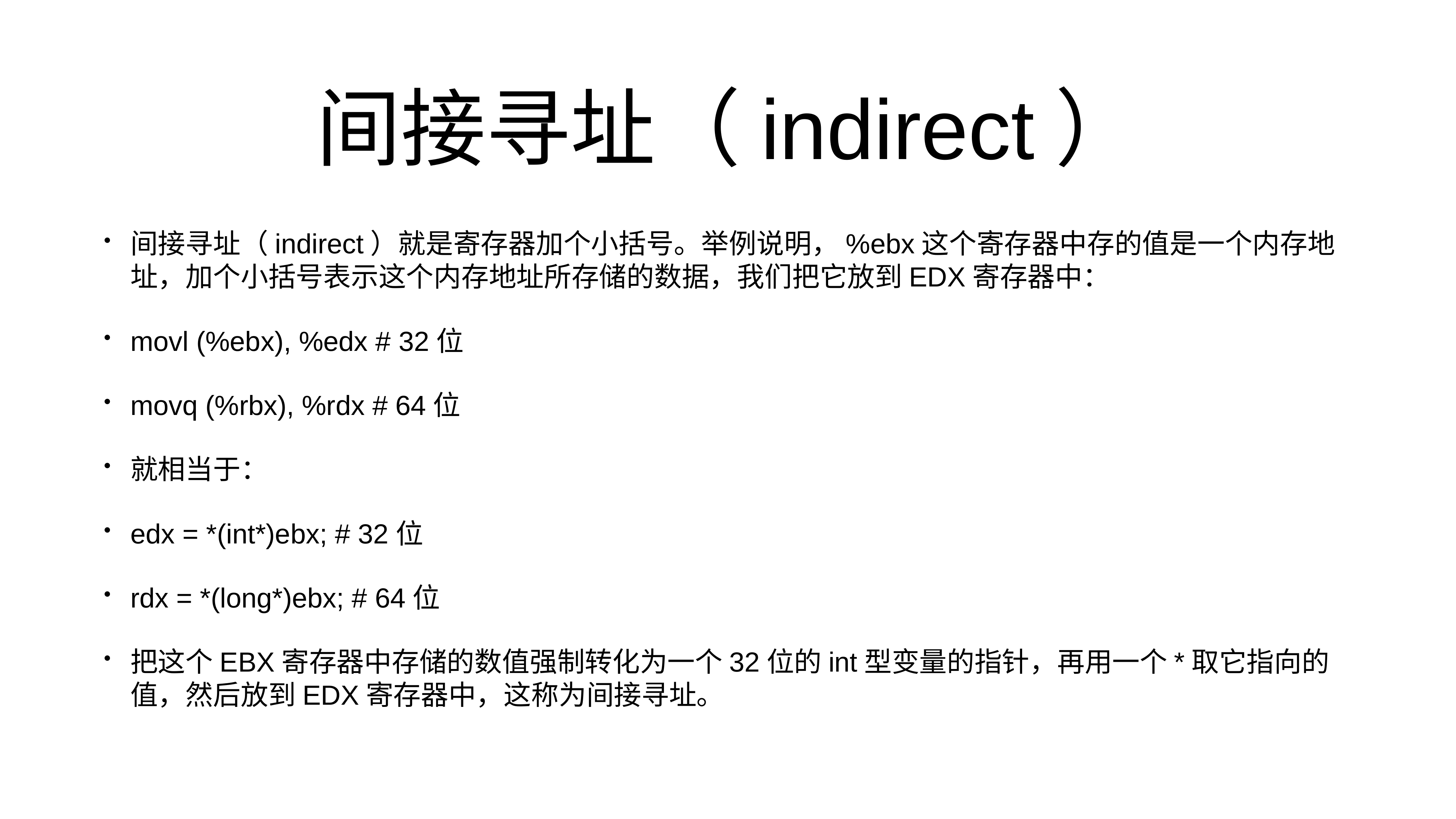

# 间接寻址（indirect）
间接寻址（indirect）就是寄存器加个小括号。举例说明，%ebx这个寄存器中存的值是一个内存地址，加个小括号表示这个内存地址所存储的数据，我们把它放到EDX寄存器中：
movl (%ebx), %edx # 32位
movq (%rbx), %rdx # 64位
就相当于：
edx = *(int*)ebx; # 32位
rdx = *(long*)ebx; # 64位
把这个EBX寄存器中存储的数值强制转化为一个32位的int型变量的指针，再用一个*取它指向的值，然后放到EDX寄存器中，这称为间接寻址。